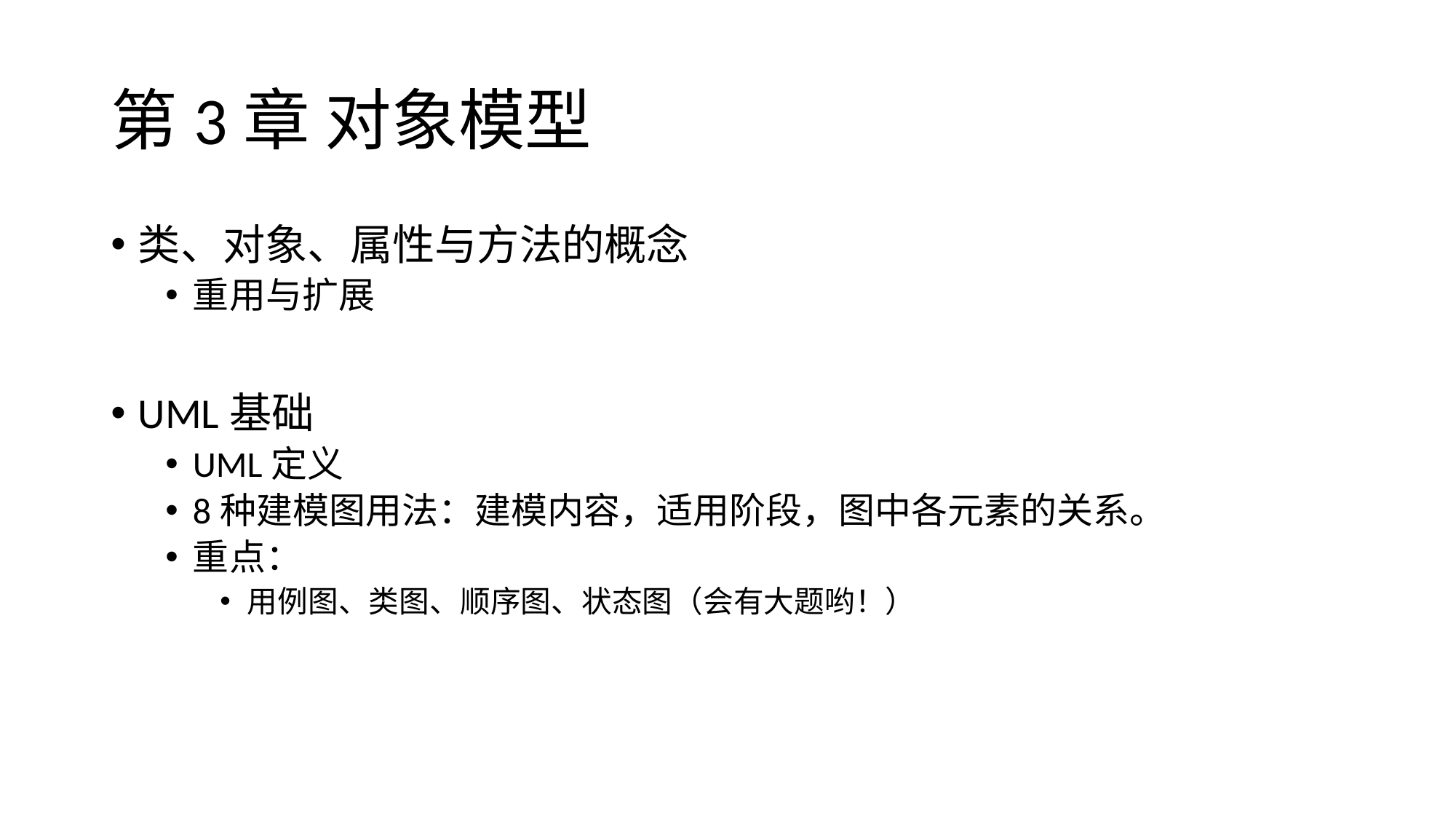

# 第3章 对象模型
类、对象、属性与方法的概念
重用与扩展

UML基础
UML定义
8种建模图用法：建模内容，适用阶段，图中各元素的关系。
重点：
用例图、类图、顺序图、状态图（会有大题哟！）